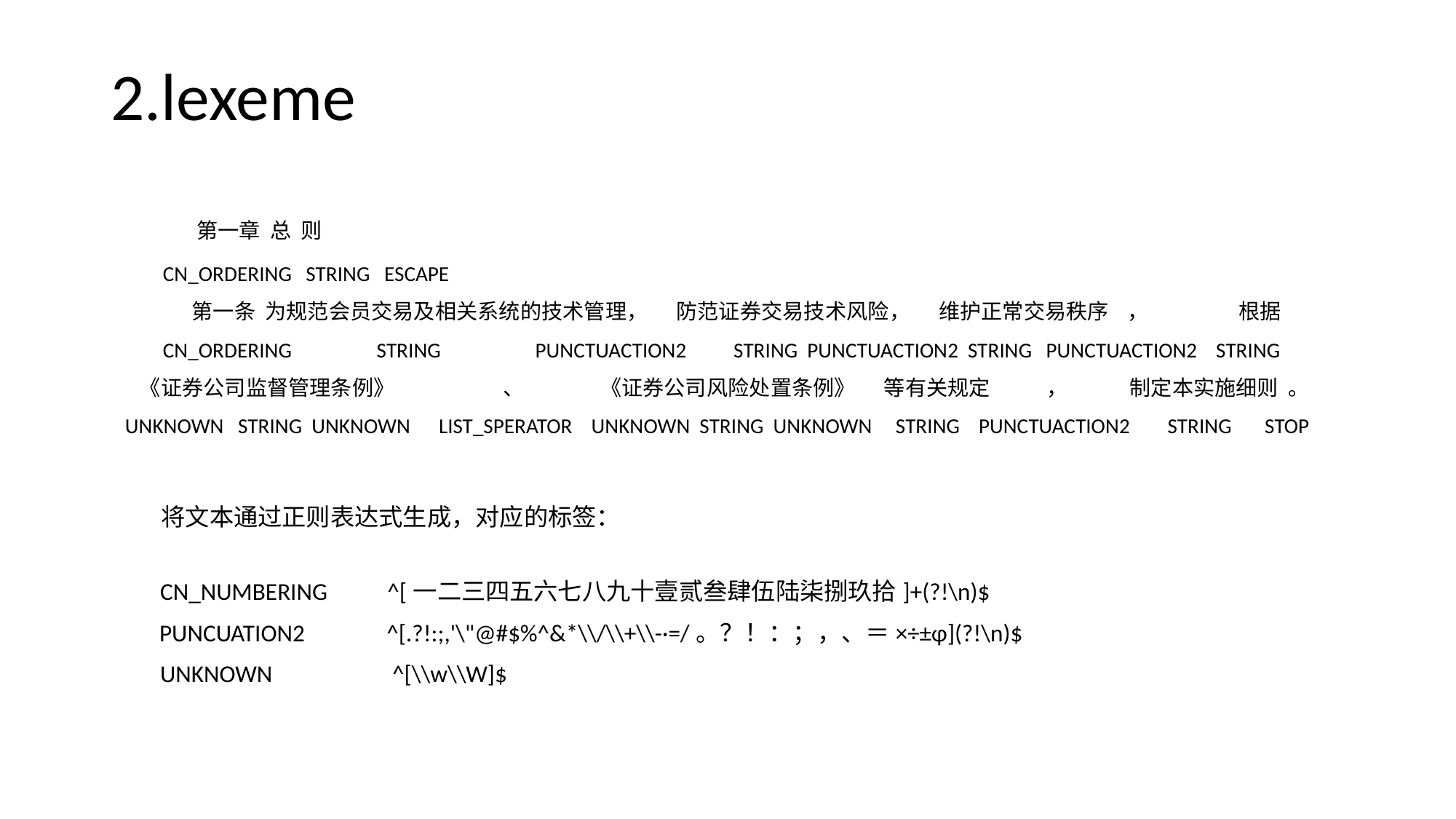

# 2.lexeme
        第一章  总  则
           CN_ORDERING   STRING   ESCAPE
                第一条  为规范会员交易及相关系统的技术管理，      防范证券交易技术风险，      维护正常交易秩序    ，                   根据
           CN_ORDERING                  STRING                    PUNCTUACTION2          STRING  PUNCTUACTION2  STRING   PUNCTUACTION2    STRING
     《证券公司监督管理条例》                       、                《证券公司风险处置条例》      等有关规定            ，             制定本实施细则  。
   UNKNOWN   STRING  UNKNOWN      LIST_SPERATOR    UNKNOWN  STRING  UNKNOWN     STRING    PUNCTUACTION2        STRING       STOP

        将文本通过正则表达式生成，对应的标签：
              CN_NUMBERING           ^[一二三四五六七八九十壹贰叁肆伍陆柒捌玖拾]+(?!\n)$
                PUNCUATION2               ^[.?!:;,'\"@#$%^&*\\/\\+\\-·=/。？！：；，、＝×÷±φ](?!\n)$
              UNKNOWN                      ^[\\w\\W]$